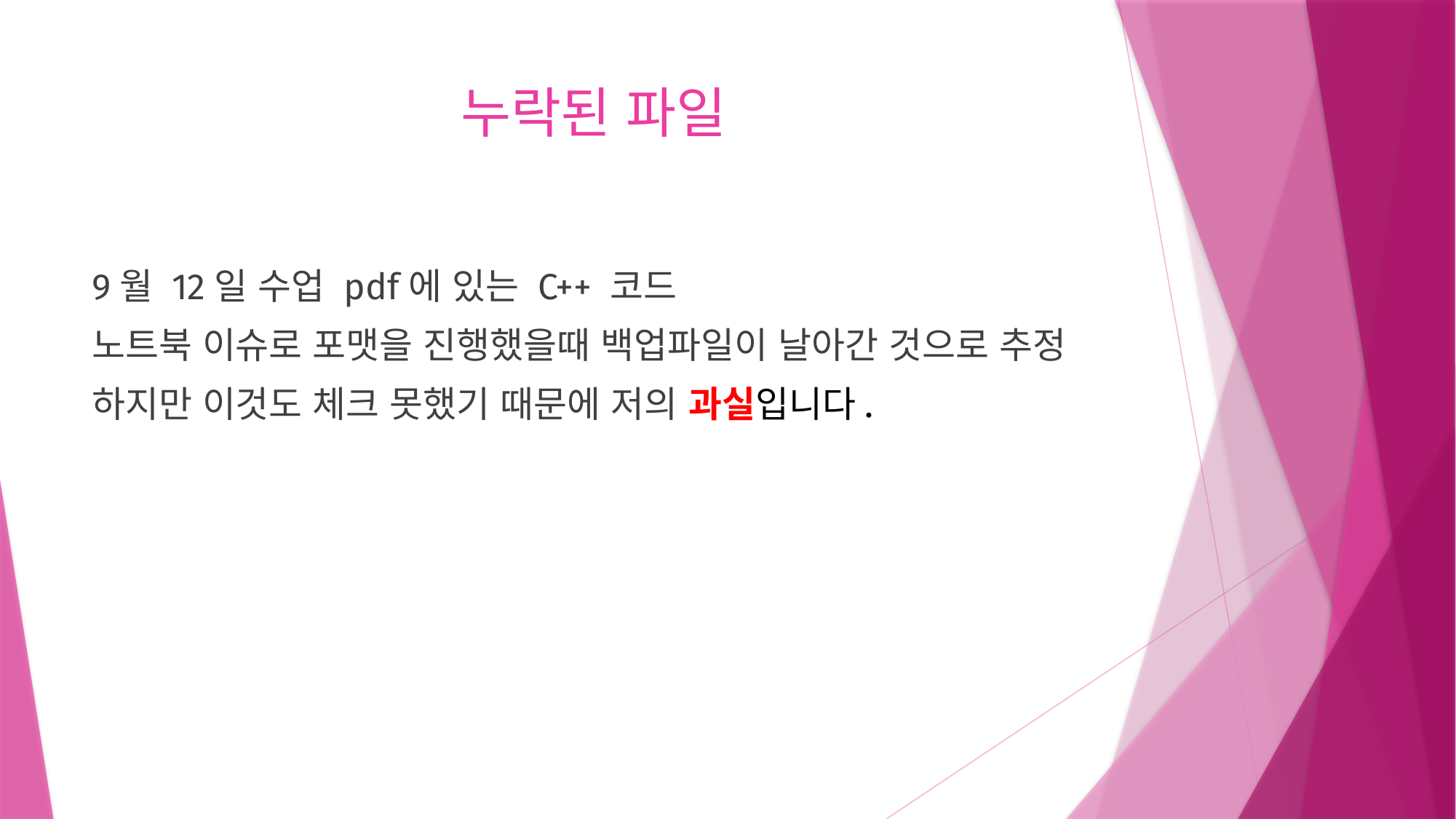

# 누락된 파일
9월 12일 수업 pdf에 있는 C++ 코드
노트북 이슈로 포맷을 진행했을때 백업파일이 날아간 것으로 추정
하지만 이것도 체크 못했기 때문에 저의 과실입니다.